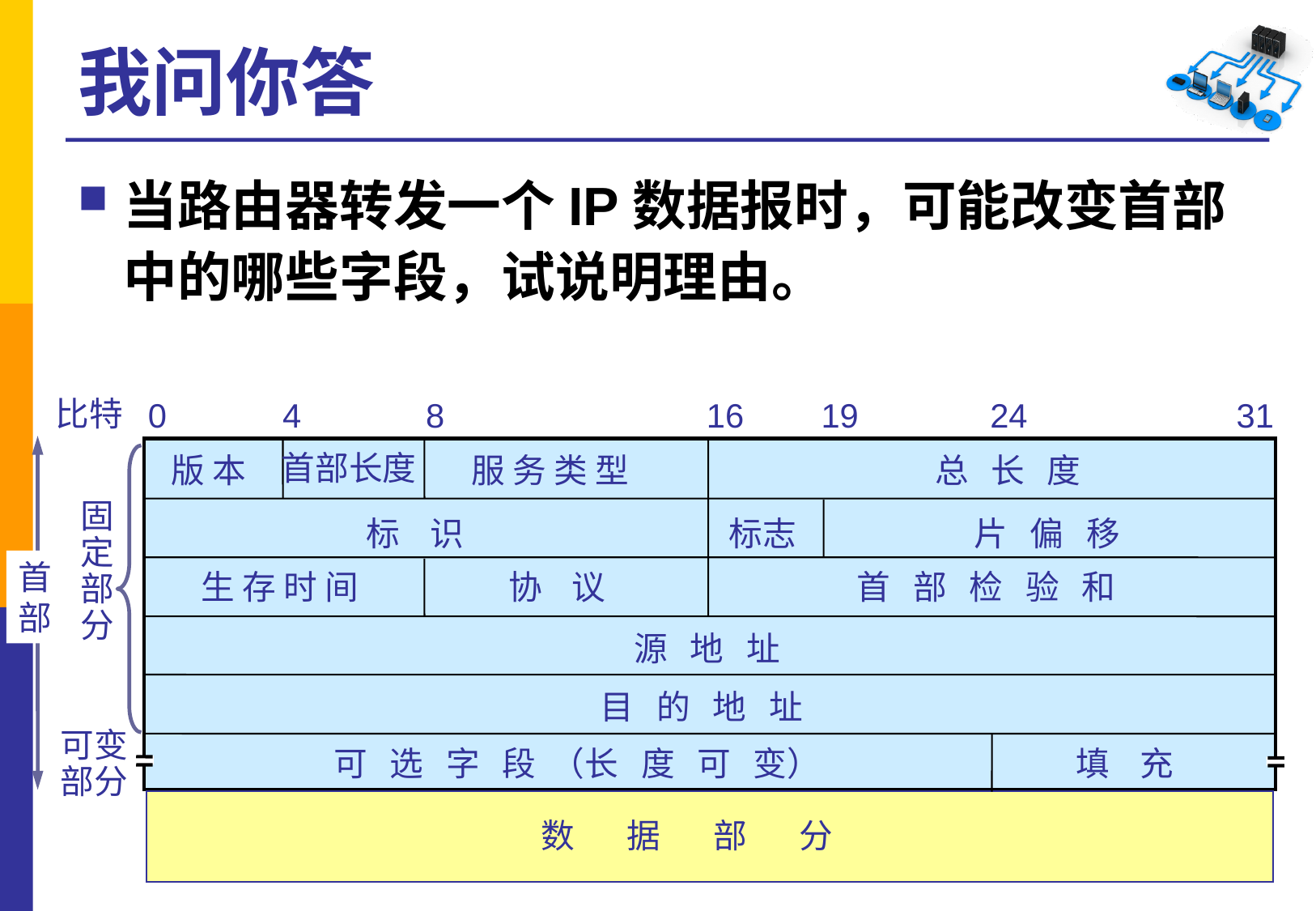

# 我问你答
当路由器转发一个IP数据报时，可能改变首部中的哪些字段，试说明理由。
比特
0
4
8
16
19
24
31

首部长度
版 本
服 务 类 型
总   长   度

固
定
部
分

标    识
标志
片   偏   移
首
部

生 存 时 间
协    议
首   部   检   验   和

源   地   址

目   的   地   址
可变
部分

可   选   字   段  （长   度   可   变）
填    充

数       据       部       分